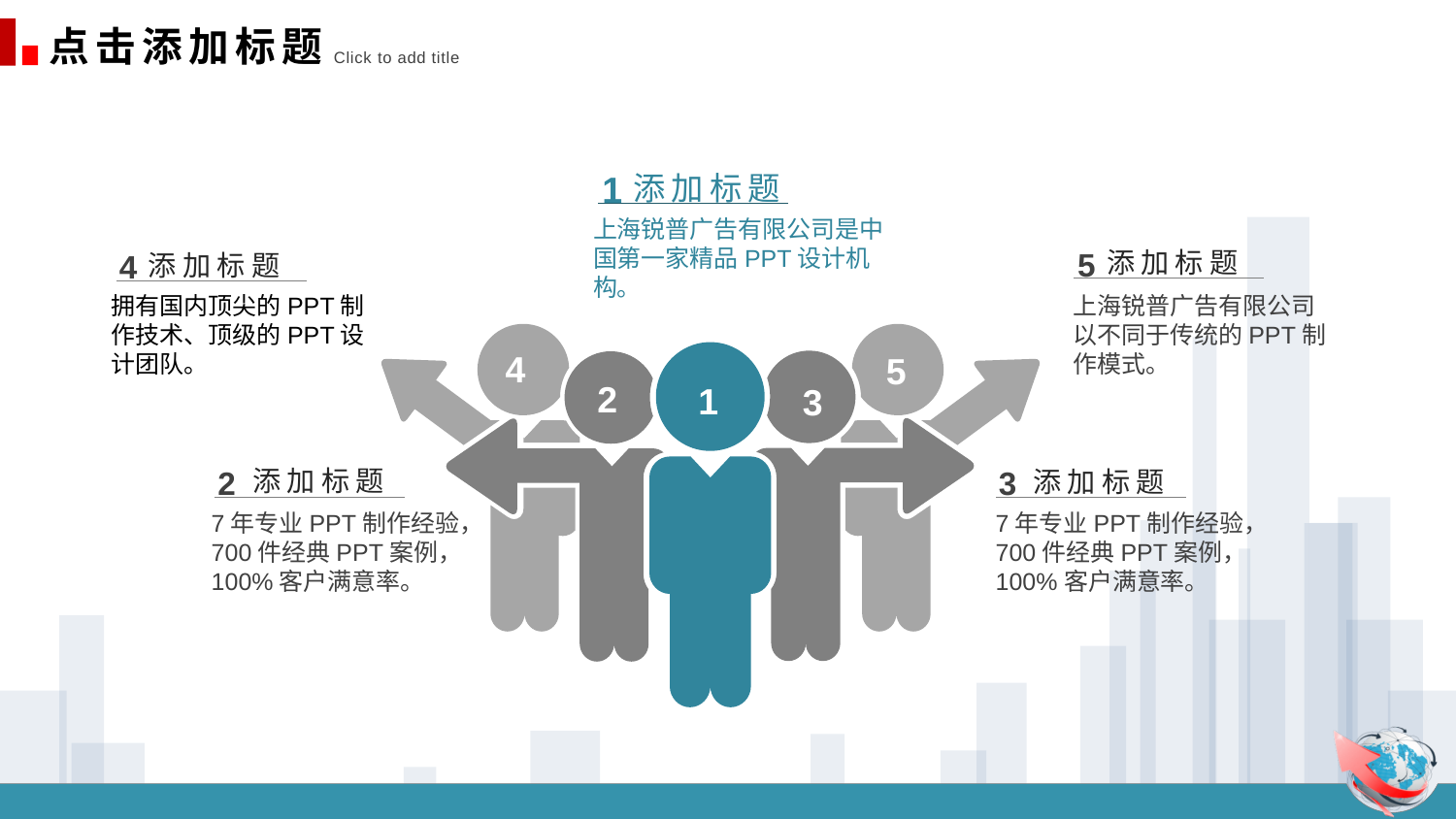

点击添加标题
Click to add title
1
添加标题
上海锐普广告有限公司是中国第一家精品PPT设计机构。
5
添加标题
上海锐普广告有限公司以不同于传统的PPT制作模式。
4
添加标题
拥有国内顶尖的PPT制作技术、顶级的PPT设计团队。

4
5
2
1
3
2
添加标题
7年专业PPT制作经验，700件经典PPT案例，100%客户满意率。
3
添加标题
7年专业PPT制作经验，700件经典PPT案例，100%客户满意率。